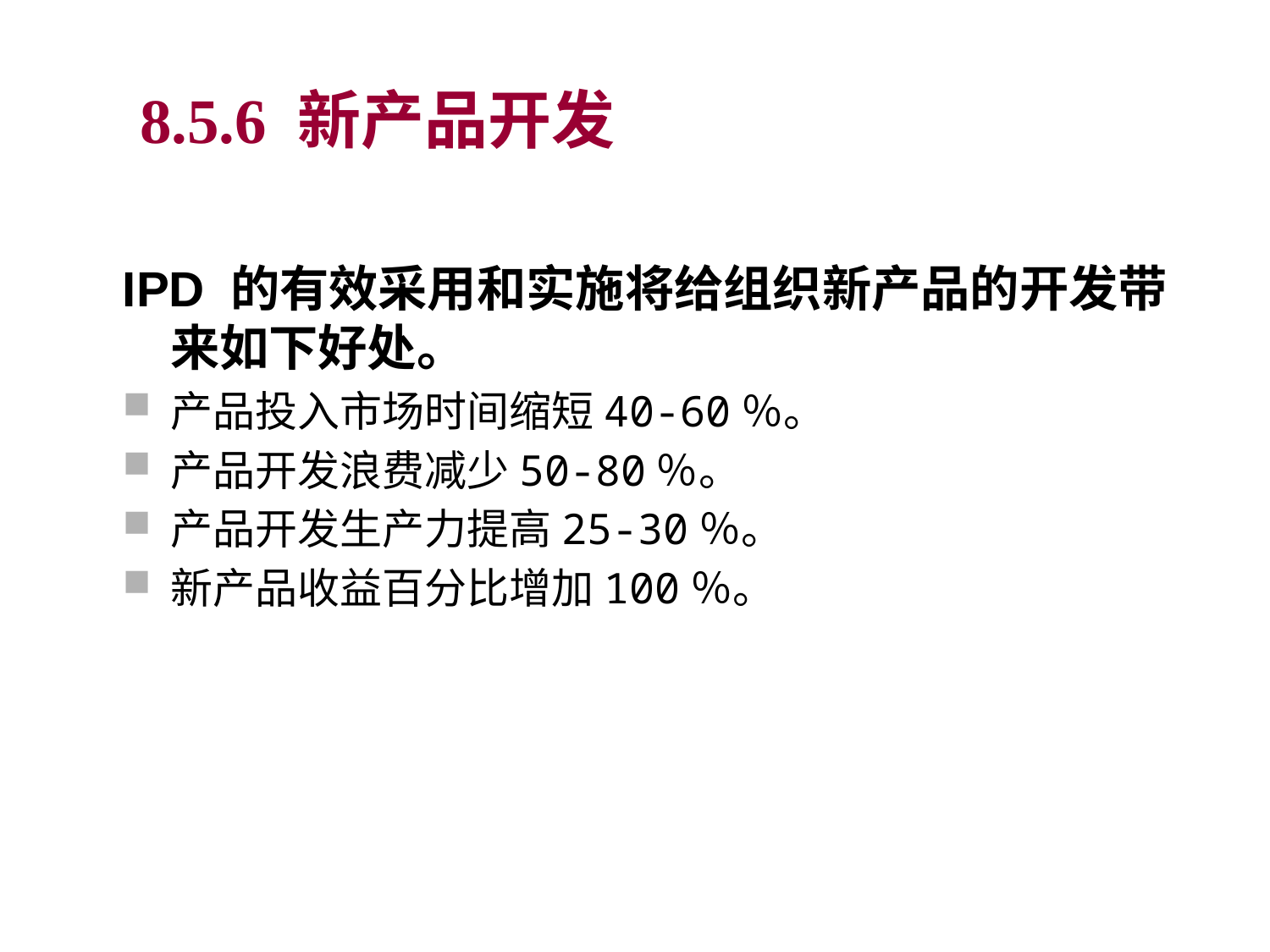

8.5.6 新产品开发
IPD 的有效采用和实施将给组织新产品的开发带来如下好处。
产品投入市场时间缩短40-60％。
产品开发浪费减少50-80％。
产品开发生产力提高25-30％。
新产品收益百分比增加100％。